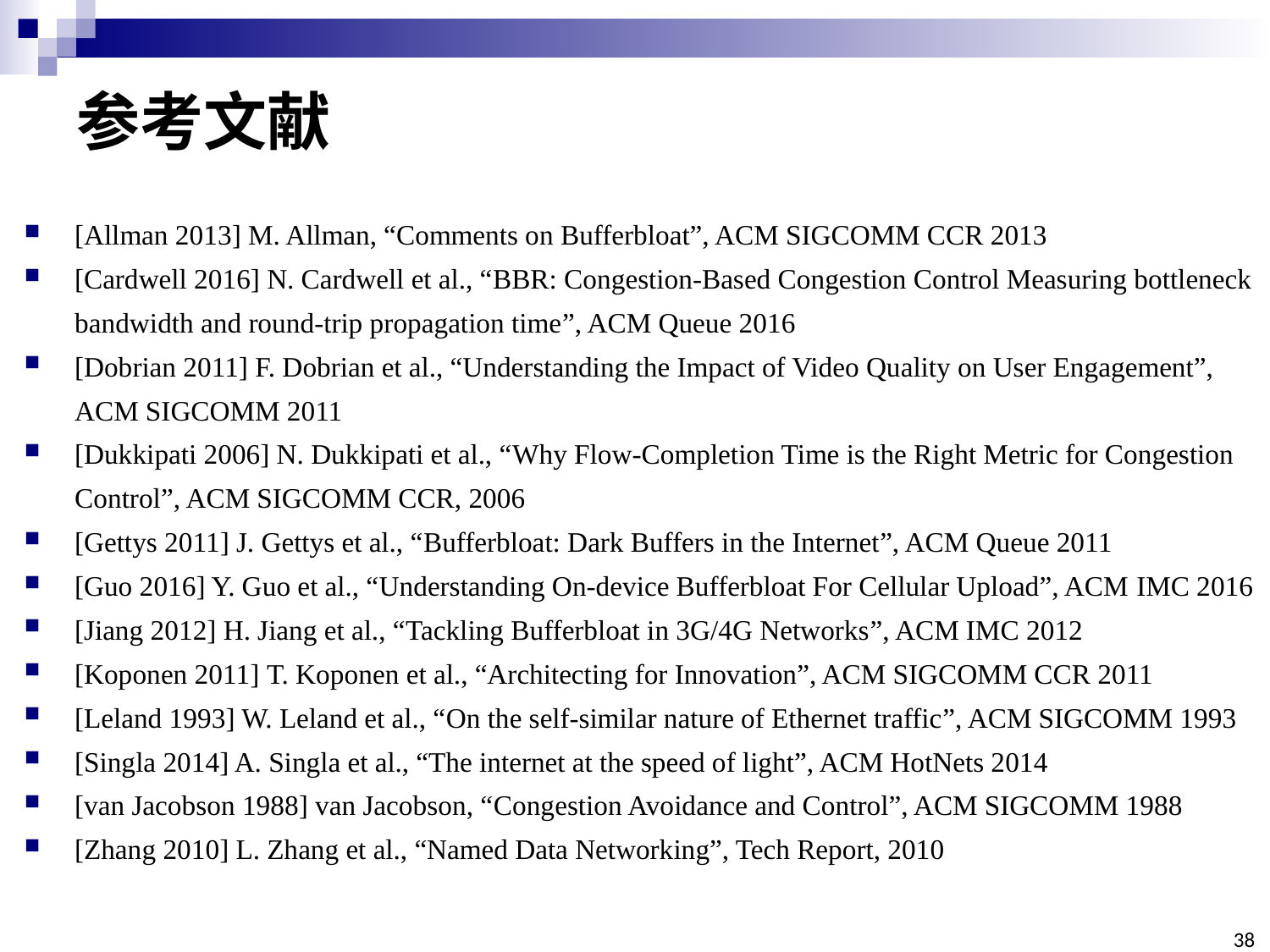

# 参考文献
[Allman 2013] M. Allman, “Comments on Bufferbloat”, ACM SIGCOMM CCR 2013
[Cardwell 2016] N. Cardwell et al., “BBR: Congestion-Based Congestion Control Measuring bottleneck bandwidth and round-trip propagation time”, ACM Queue 2016
[Dobrian 2011] F. Dobrian et al., “Understanding the Impact of Video Quality on User Engagement”, ACM SIGCOMM 2011
[Dukkipati 2006] N. Dukkipati et al., “Why Flow-Completion Time is the Right Metric for Congestion Control”, ACM SIGCOMM CCR, 2006
[Gettys 2011] J. Gettys et al., “Bufferbloat: Dark Buffers in the Internet”, ACM Queue 2011
[Guo 2016] Y. Guo et al., “Understanding On-device Bufferbloat For Cellular Upload”, ACM IMC 2016
[Jiang 2012] H. Jiang et al., “Tackling Bufferbloat in 3G/4G Networks”, ACM IMC 2012
[Koponen 2011] T. Koponen et al., “Architecting for Innovation”, ACM SIGCOMM CCR 2011
[Leland 1993] W. Leland et al., “On the self-similar nature of Ethernet traffic”, ACM SIGCOMM 1993
[Singla 2014] A. Singla et al., “The internet at the speed of light”, ACM HotNets 2014
[van Jacobson 1988] van Jacobson, “Congestion Avoidance and Control”, ACM SIGCOMM 1988
[Zhang 2010] L. Zhang et al., “Named Data Networking”, Tech Report, 2010

38